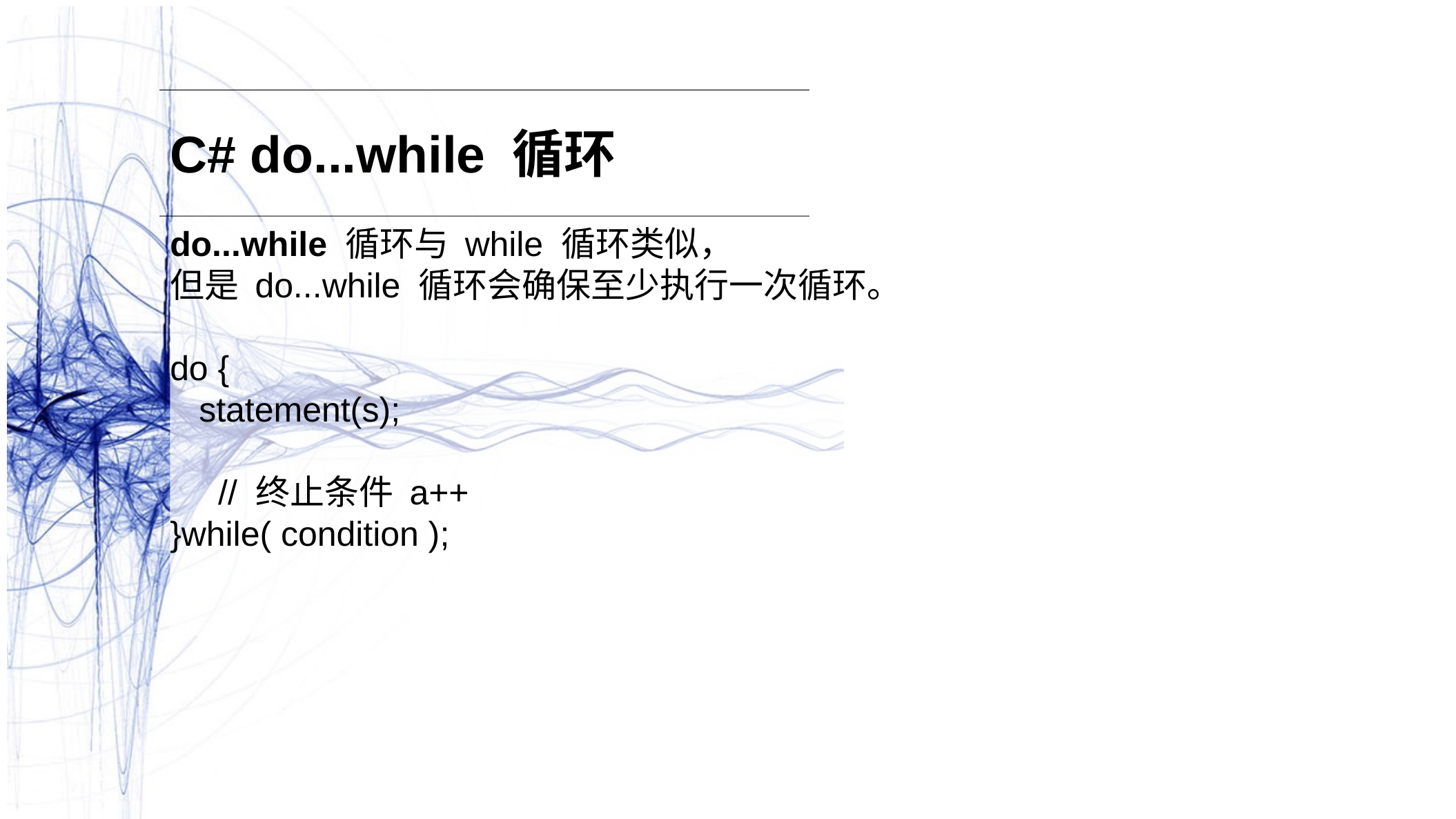

C# do...while 循环

do...while 循环与 while 循环类似，
但是 do...while 循环会确保至少执行一次循环。

do {
   statement(s);

     // 终止条件 a++
}while( condition );